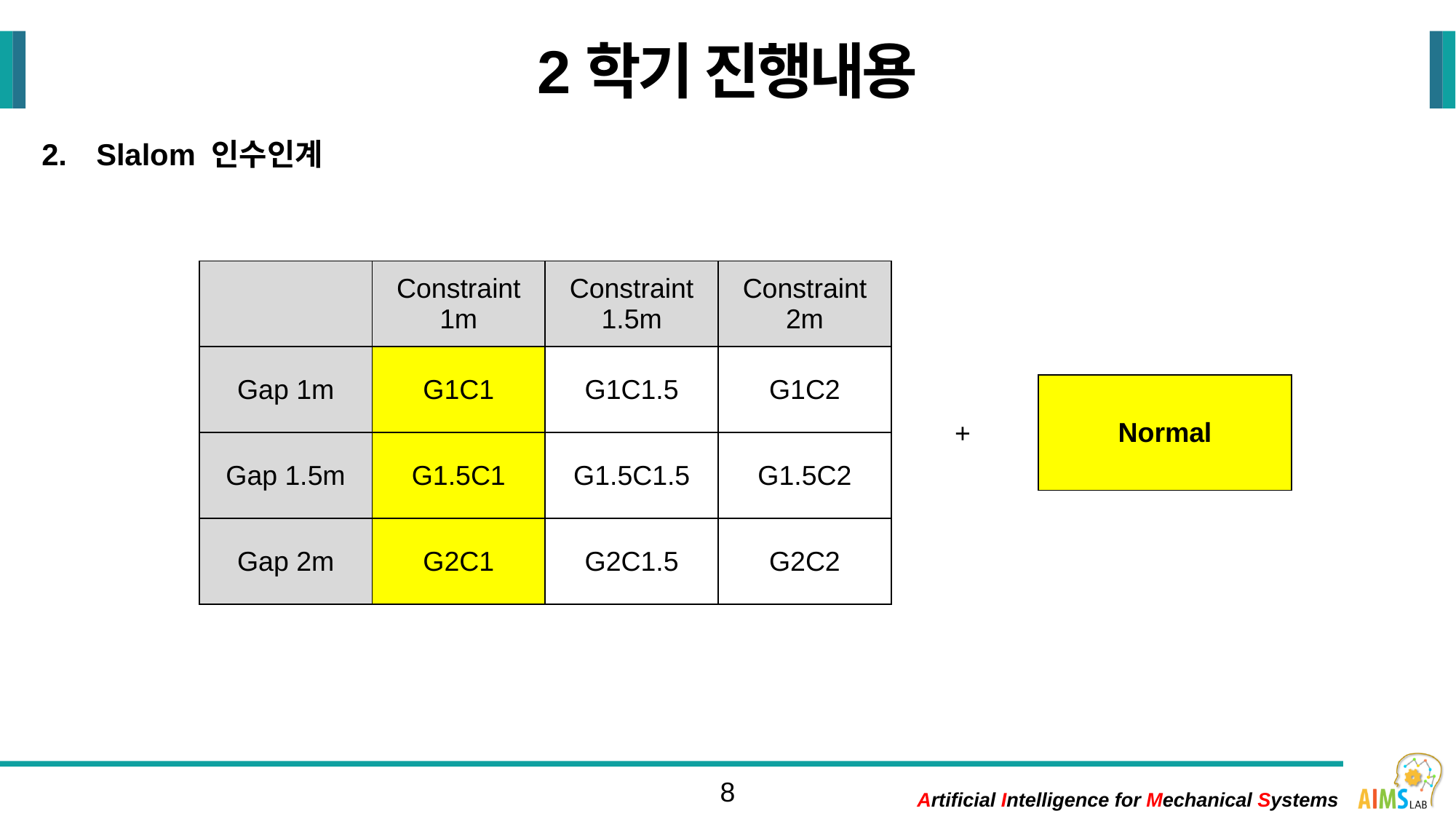

# 2학기 진행내용
Slalom 인수인계

|  | Constraint 1m | Constraint 1.5m | Constraint 2m |
| --- | --- | --- | --- |
| Gap 1m | G1C1 | G1C1.5 | G1C2 |
| Gap 1.5m | G1.5C1 | G1.5C1.5 | G1.5C2 |
| Gap 2m | G2C1 | G2C1.5 | G2C2 |
| Normal |
| --- |
+
8